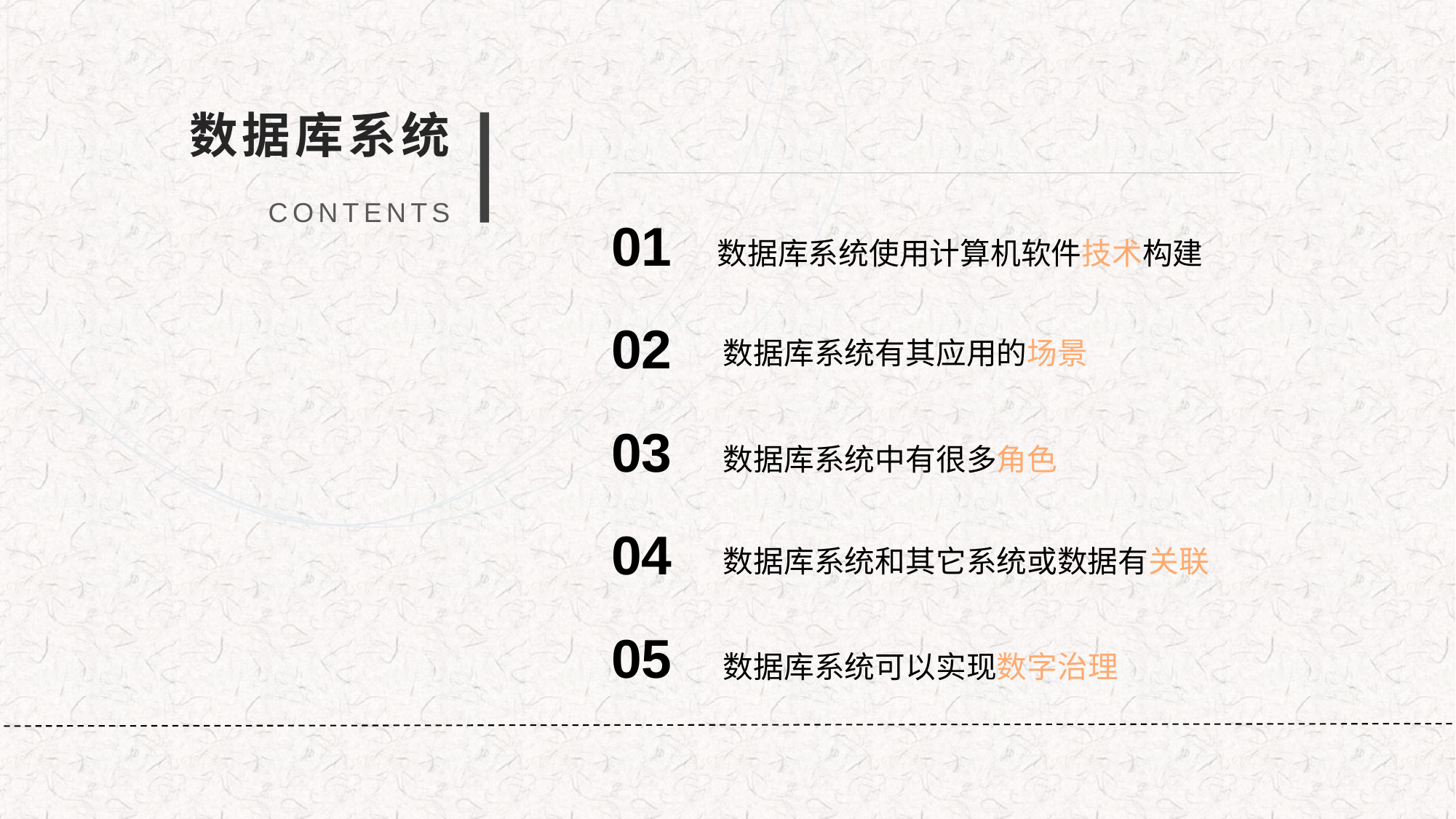

数据库系统

CONTENTS
01
数据库系统使用计算机软件技术构建

02
数据库系统有其应用的场景

03
数据库系统中有很多角色

04
数据库系统和其它系统或数据有关联

05
数据库系统可以实现数字治理